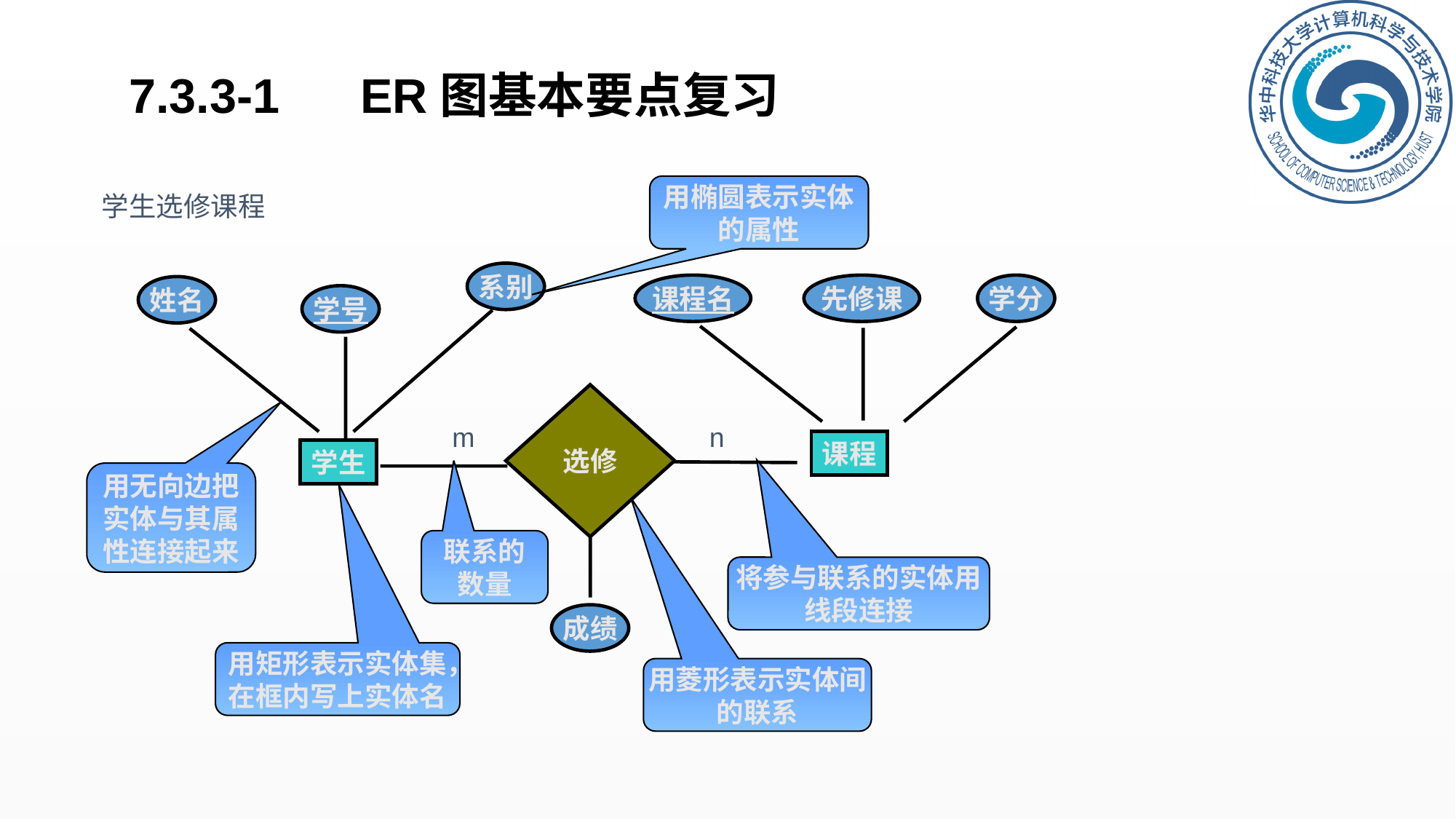

# 7.3.3-1      ER图基本要点复习
用椭圆表示实体的属性
学生选修课程
系别
课程名
先修课
学分
姓名
学号

选修
m
n
课程
学生

用无向边把实体与其属性连接起来

联系的
数量

将参与联系的实体用线段连接
成绩
用矩形表示实体集，在框内写上实体名
用菱形表示实体间的联系